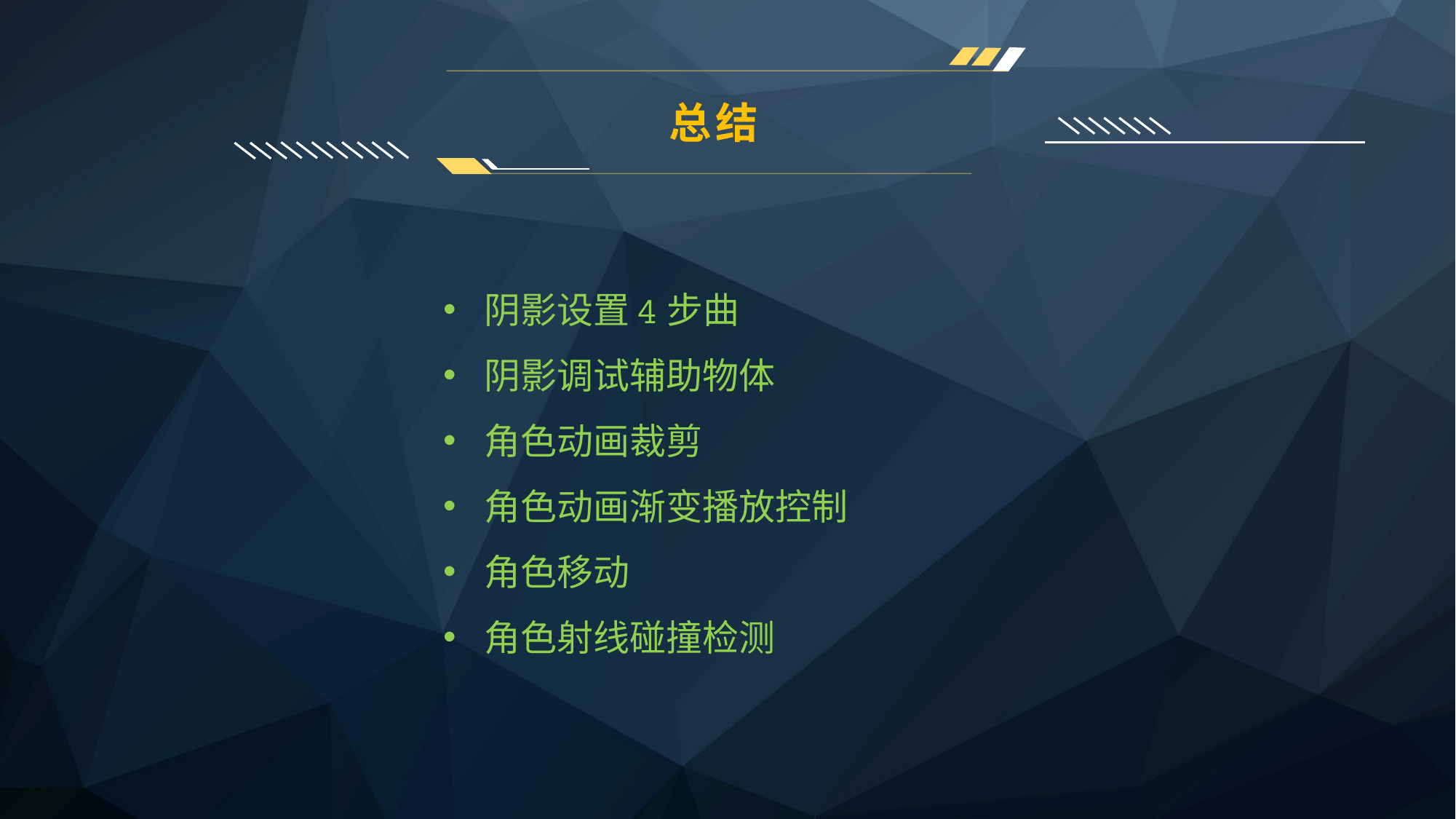

总结

阴影设置4步曲
阴影调试辅助物体
角色动画裁剪
角色动画渐变播放控制
角色移动
角色射线碰撞检测